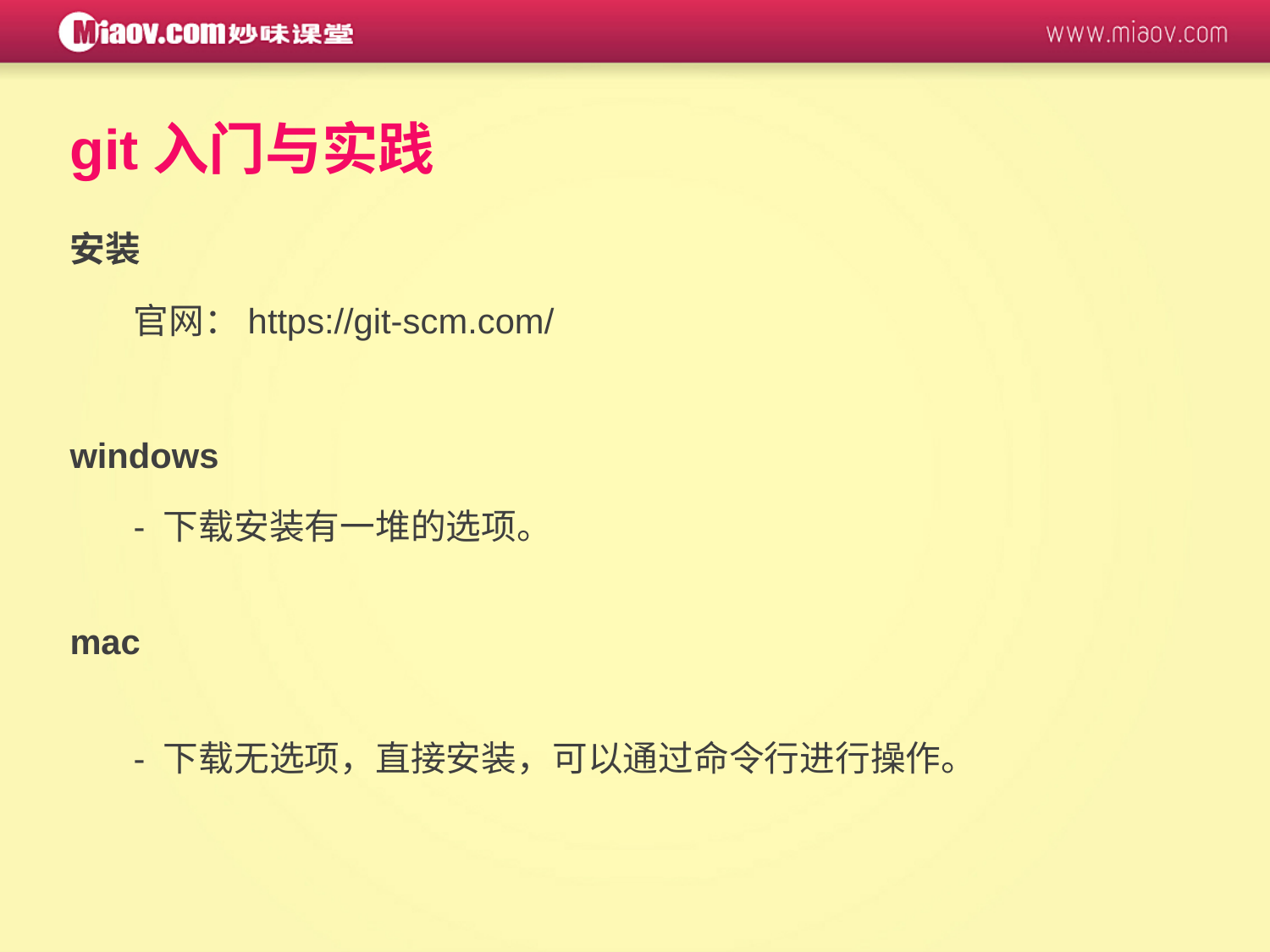

git入门与实践

安装
官网：https://git-scm.com/

windows
- 下载安装有一堆的选项。

mac

- 下载无选项，直接安装，可以通过命令行进行操作。